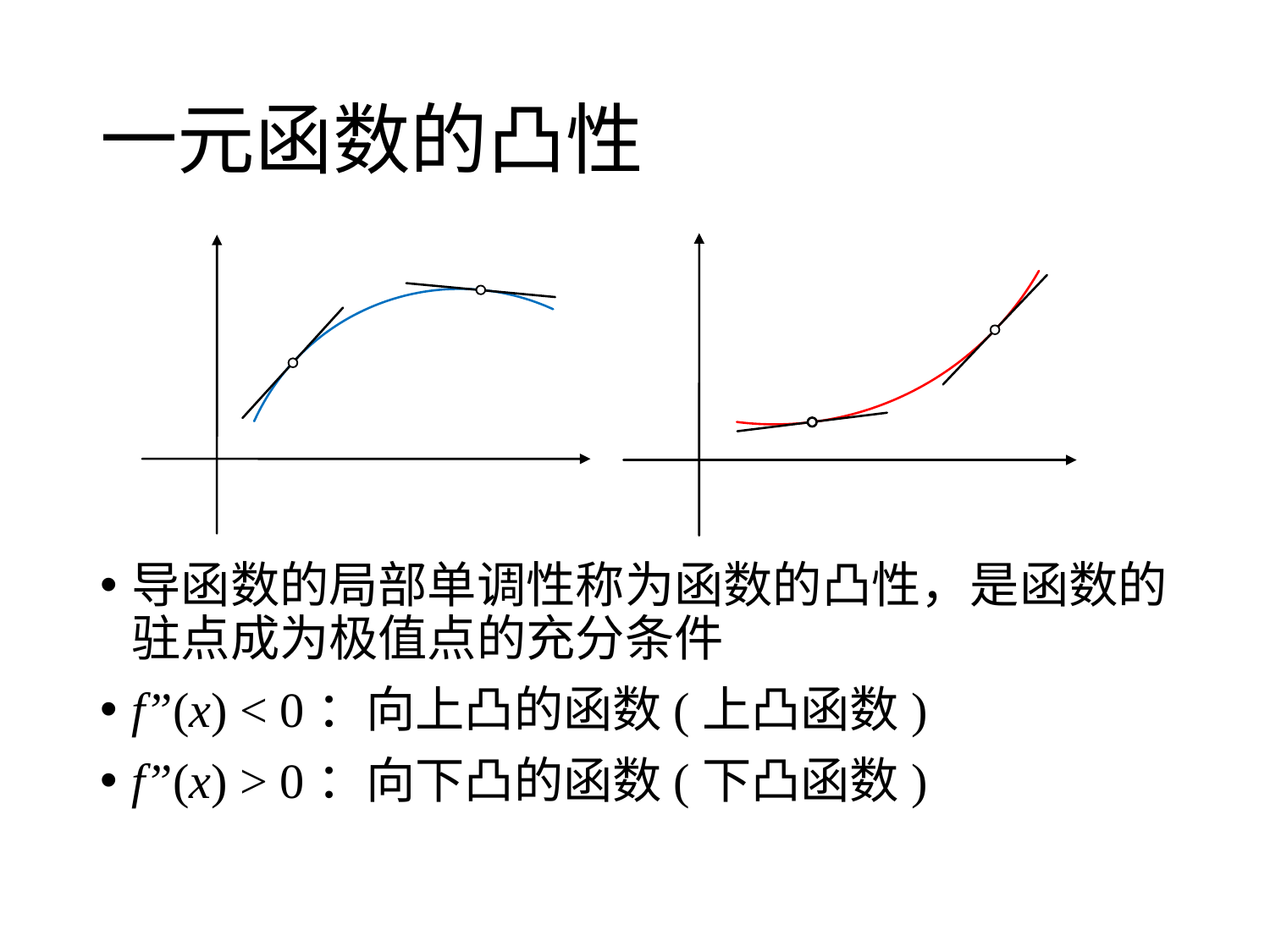

# 一元函数的凸性

导函数的局部单调性称为函数的凸性，是函数的驻点成为极值点的充分条件
f”(x) < 0：向上凸的函数(上凸函数)
f”(x) > 0：向下凸的函数(下凸函数)